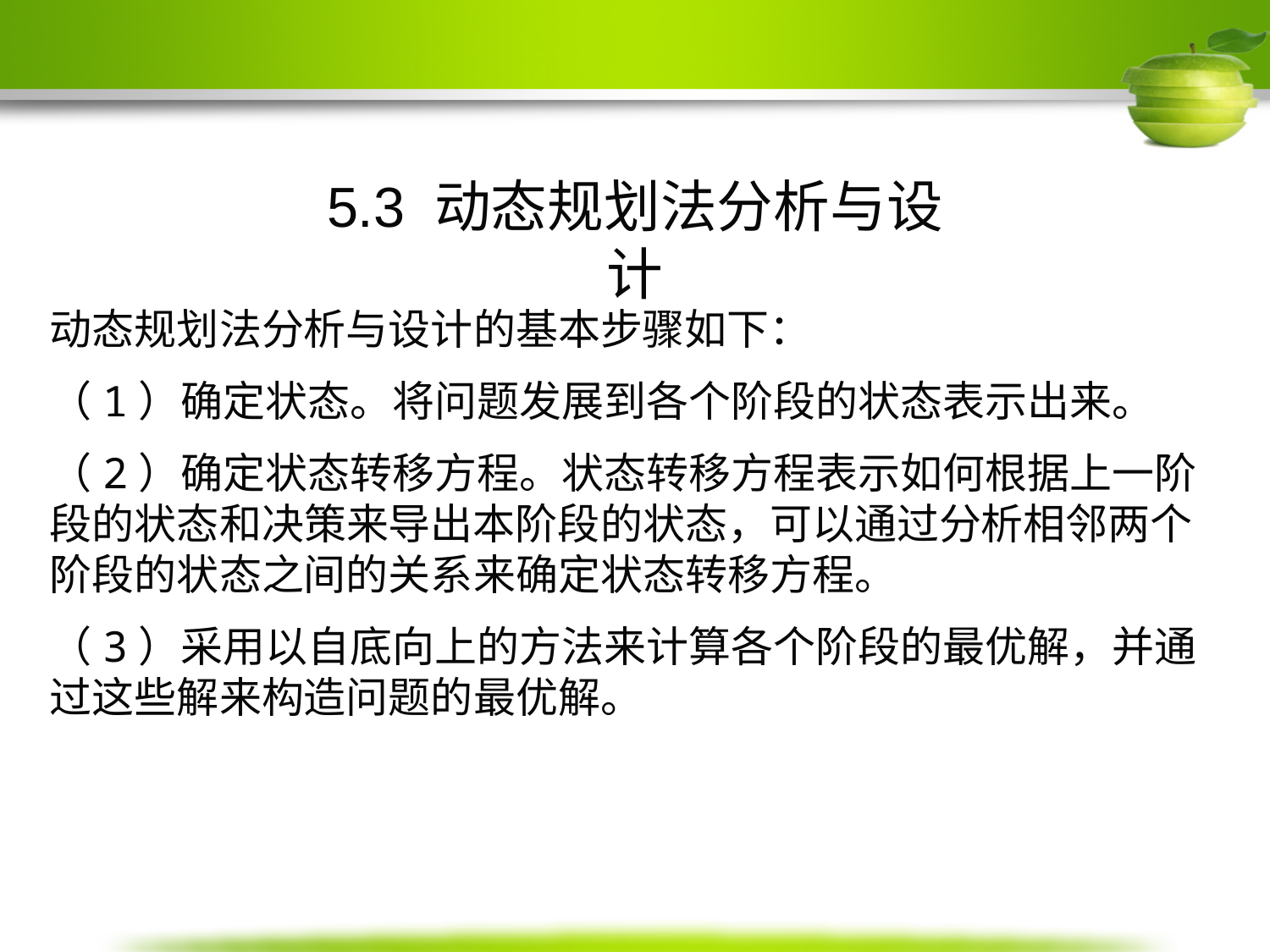

5.3 动态规划法分析与设计
动态规划法分析与设计的基本步骤如下：
（1）确定状态。将问题发展到各个阶段的状态表示出来。
（2）确定状态转移方程。状态转移方程表示如何根据上一阶段的状态和决策来导出本阶段的状态，可以通过分析相邻两个阶段的状态之间的关系来确定状态转移方程。
（3）采用以自底向上的方法来计算各个阶段的最优解，并通过这些解来构造问题的最优解。